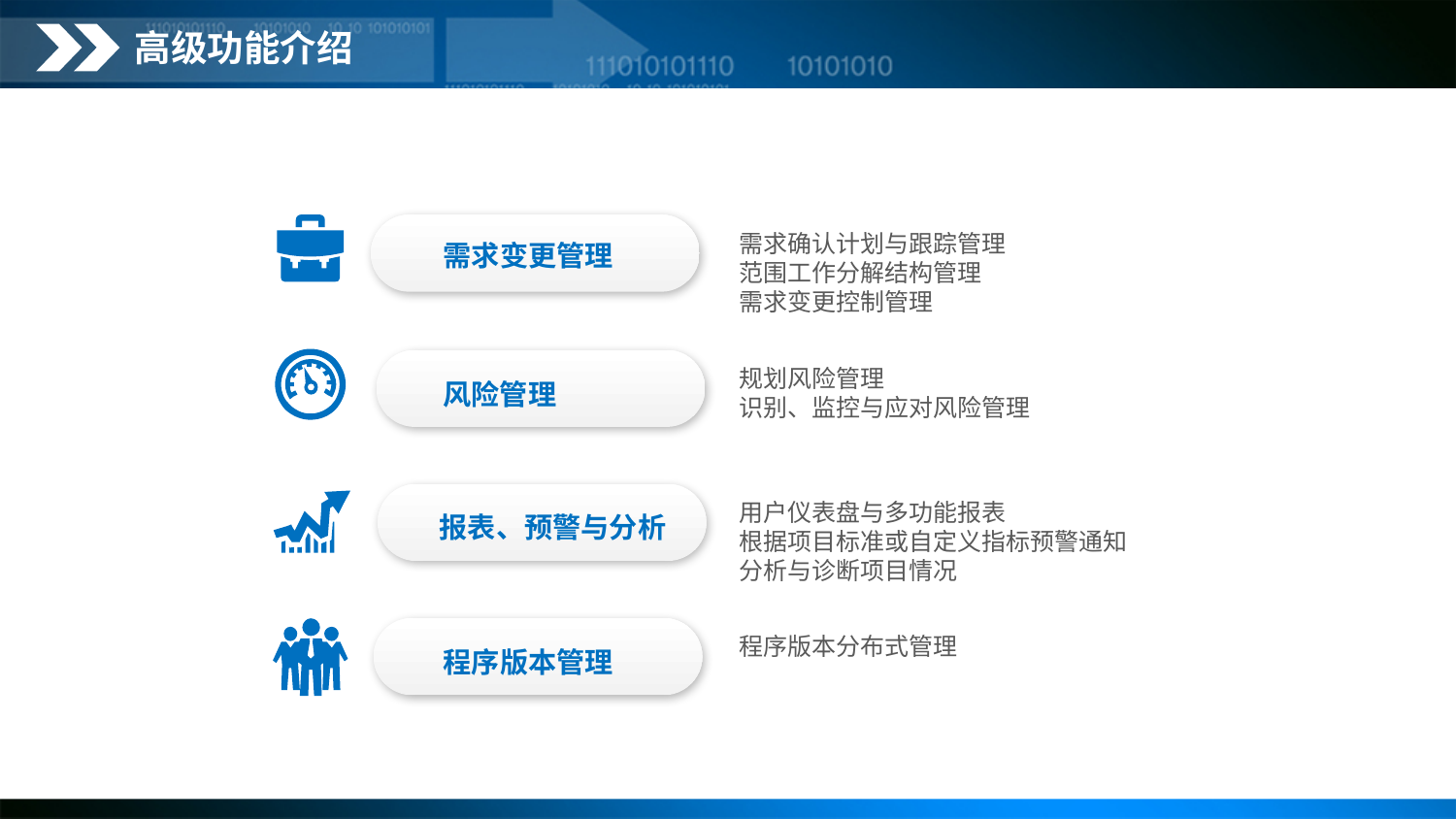

高级功能介绍

需求确认计划与跟踪管理
范围工作分解结构管理
需求变更控制管理
需求变更管理

规划风险管理
识别、监控与应对风险管理
风险管理

用户仪表盘与多功能报表
根据项目标准或自定义指标预警通知
分析与诊断项目情况

报表、预警与分析

程序版本分布式管理
程序版本管理